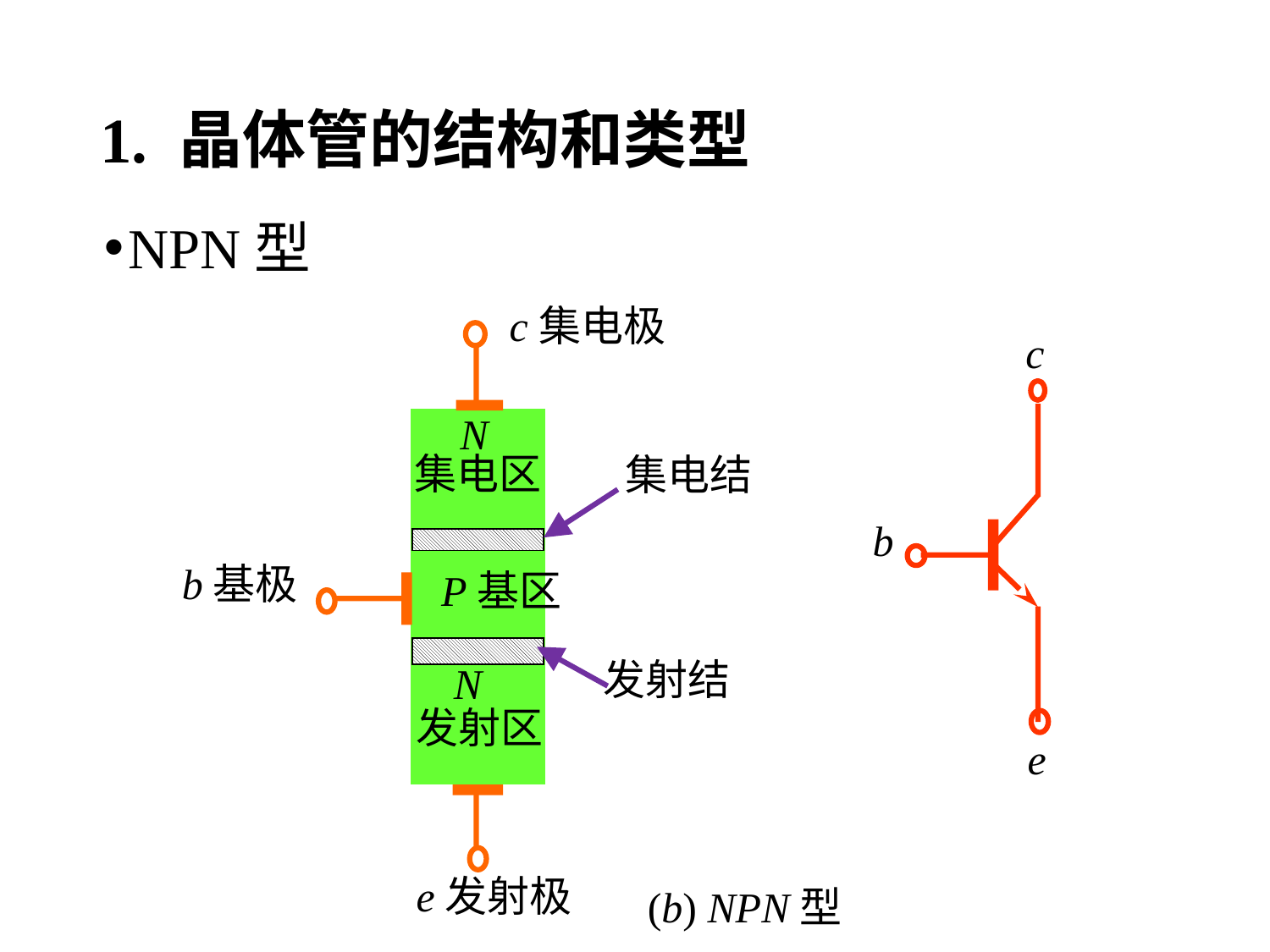

# 1. 晶体管的结构和类型
NPN型
c集电极

N

集电区

集电结

b基极

P基区

发射结

N

发射区

e发射极

(b) NPN型

c

b

e